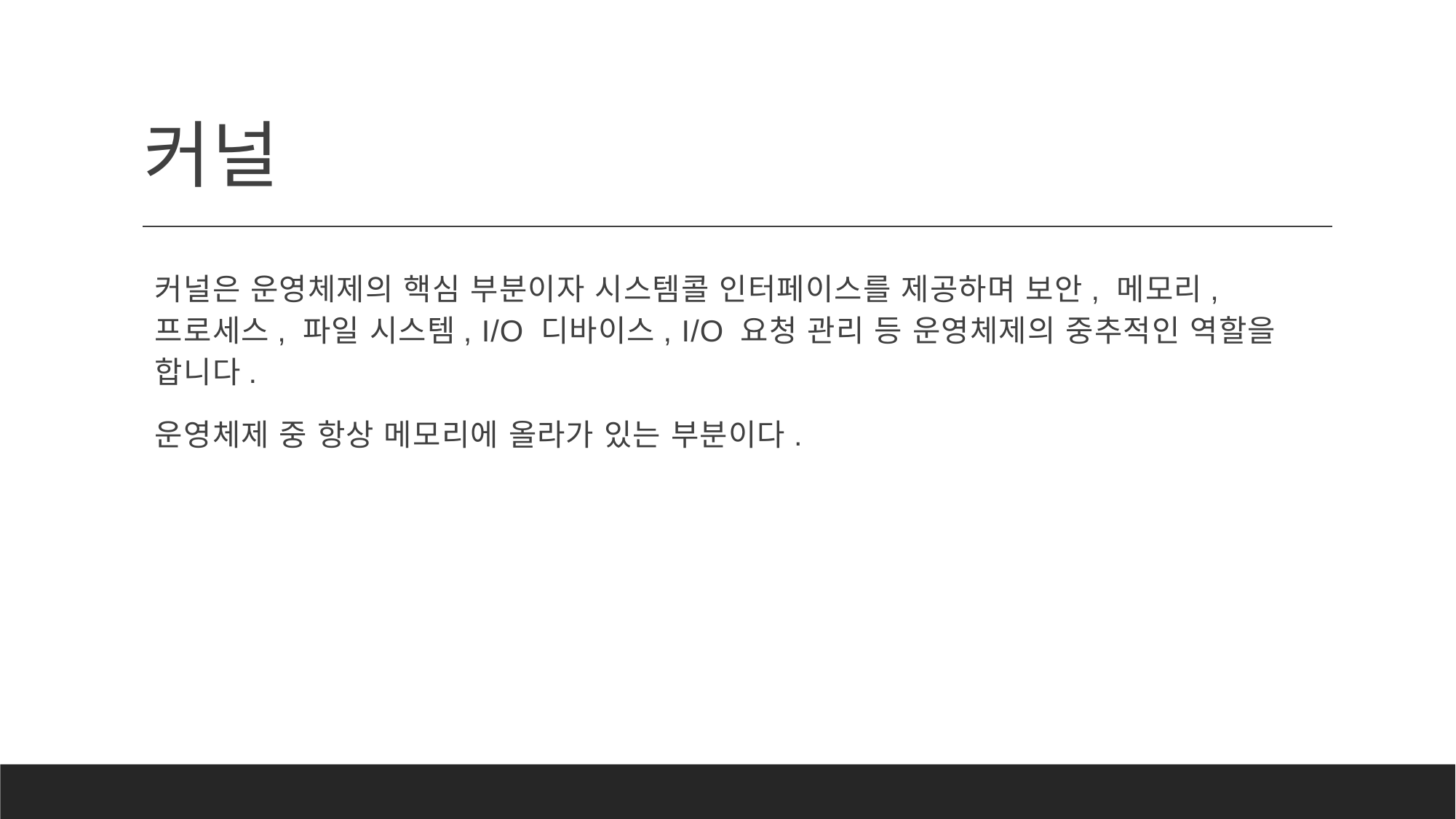

# 커널
커널은 운영체제의 핵심 부분이자 시스템콜 인터페이스를 제공하며 보안, 메모리, 프로세스, 파일 시스템, I/O 디바이스, I/O 요청 관리 등 운영체제의 중추적인 역할을 합니다.
운영체제 중 항상 메모리에 올라가 있는 부분이다.